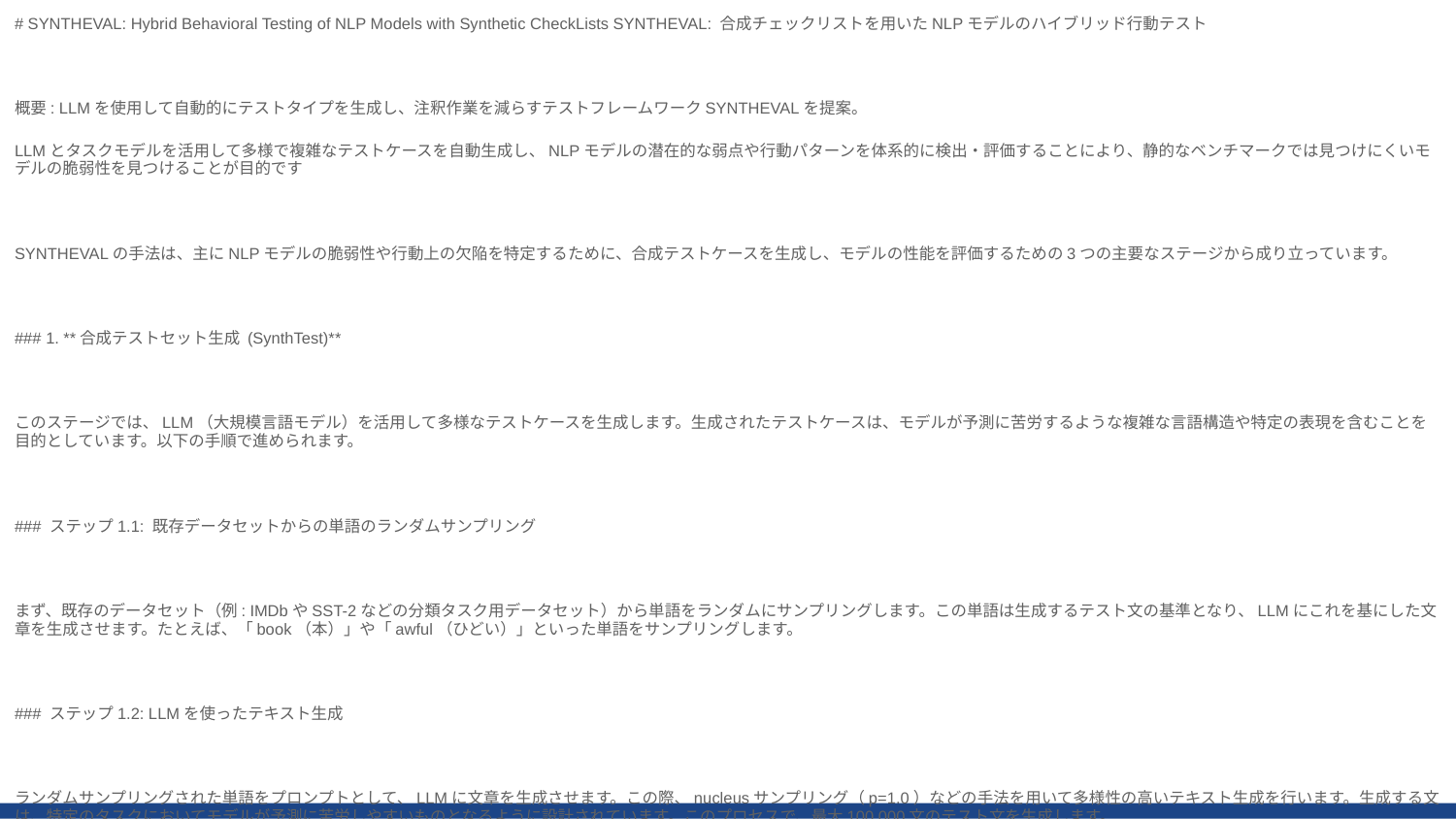

# SYNTHEVAL: Hybrid Behavioral Testing of NLP Models with Synthetic CheckLists SYNTHEVAL: 合成チェックリストを用いたNLPモデルのハイブリッド行動テスト

概要: LLMを使用して自動的にテストタイプを生成し、注釈作業を減らすテストフレームワークSYNTHEVALを提案。
LLMとタスクモデルを活用して多様で複雑なテストケースを自動生成し、NLPモデルの潜在的な弱点や行動パターンを体系的に検出・評価することにより、静的なベンチマークでは見つけにくいモデルの脆弱性を見つけることが目的です

SYNTHEVALの手法は、主にNLPモデルの脆弱性や行動上の欠陥を特定するために、合成テストケースを生成し、モデルの性能を評価するための3つの主要なステージから成り立っています。

### 1. **合成テストセット生成 (SynthTest)**

このステージでは、LLM（大規模言語モデル）を活用して多様なテストケースを生成します。生成されたテストケースは、モデルが予測に苦労するような複雑な言語構造や特定の表現を含むことを目的としています。以下の手順で進められます。

### ステップ1.1: 既存データセットからの単語のランダムサンプリング

まず、既存のデータセット（例: IMDbやSST-2などの分類タスク用データセット）から単語をランダムにサンプリングします。この単語は生成するテスト文の基準となり、LLMにこれを基にした文章を生成させます。たとえば、「book（本）」や「awful（ひどい）」といった単語をサンプリングします。

### ステップ1.2: LLMを使ったテキスト生成

ランダムサンプリングされた単語をプロンプトとして、LLMに文章を生成させます。この際、nucleusサンプリング（p=1.0）などの手法を用いて多様性の高いテキスト生成を行います。生成する文は、特定のタスクにおいてモデルが予測に苦労しやすいものとなるように設計されています。このプロセスで、最大100,000文のテスト文を生成します。

### ステップ1.3: 文の切り出し

生成されたテキストから最初の文だけを取り出し、テストセットを構築します。LLMはしばしば複数文を生成しますが、SYNTHEVALでは評価の焦点を一文に絞るため、文分割モデルを用いて最初の文を選びます。

### 2. **困難なサブセットの識別 (SynthTesthard)**

このステージでは、合成テストセットの中から特にモデルにとって難しいケースを識別し、モデルの行動テストに使う「困難なサブセット」を作成します。具体的には、タスクモデル（評価対象のNLPモデル）とLLMの予測を比較し、差異が大きい例を特定します。

### ステップ2.1: LLMによる参照予測

生成されたテストセットに対して、まずLLMによる予測を行います。たとえば、4-shot LLaMA2 7Bといった強力なモデルを用いて、テスト文の予測を行います。このLLMの予測は参照モデルの結果となり、後の比較に使われます。

### ステップ2.2: タスクモデルの予測と比較

次に、タスクモデル（例: RoBERTaやDistilBERTなどの特定タスクに微調整されたモデル）に同じテスト文を入力し、予測を行います。そして、タスクモデルの予測と参照モデル（LLM）の予測結果を比較します。具体的には、タスクモデルが最も高い確率で予測したラベルと、LLMの予測結果との差を計算し、この差が大きい文を「困難なサブセット（SynthTesthard）」として抽出します。

### ステップ2.3: 10,000件の困難なサブセットの作成

予測の差が大きい文を上位10,000件選び出し、それを「困難なサブセット」として分類します。このサブセットは、モデルが誤った予測をする可能性が高いものや、一般的なベンチマークでは見落とされがちなケースを含みます。

### 3. **行動パターンの正式化と検証 (Behavioral Patterns: Formalize and Verify)**

このステージでは、困難なサブセットに基づいてモデルの失敗パターンを特定し、テンプレート化します。これにより、モデルがどのような言語パターンで失敗するのかを体系的に検証できます。

### ステップ3.1: n-gramの頻度分析

まず、困難なサブセットの中で頻出するn-gram（2つ以上の連続した単語の組み合わせ）を分析します。この分析によって、タスクモデルが理解に苦しむ特定の単語やフレーズを特定します。たとえば、「was blown away（圧倒された）」という表現は頻繁にモデルが誤解するため、問題のあるパターンとして検討されます。

### ステップ3.2: 人間によるエラーパターンの検討

次に、n-gramの分析結果をもとに、特定のエラーパターンを人間の専門家が手動で検討します。これにより、どのような文構造やフレーズがモデルの弱点を露呈しているかを確認します。たとえば、「I thought this {NOUN} was {NEG ADJ}, but I was wrong.（この本はひどいと思ったが、間違っていた）」のようなパターンが失敗の原因として特定される場合があります。

### ステップ3.3: 行動テンプレートの作成

次に、これらの失敗パターンを基にテンプレートを作成します。テンプレートには、文中の特定の部分（例: NOUN、NEG ADJなど）をプレースホルダーとして設定し、複数の文に適用できるようにします。たとえば、テンプレート「I thought this {NOUN} was {NEG ADJ}, but I was wrong.」は、NOUNやNEG ADJの部分を他の単語に置き換えて多数のテストケースを自動生成するために使用されます。

### ステップ3.4: テンプレートの検証

最後に、作成したテンプレートに基づいて生成された文に対して、タスクモデルの精度を評価します。この段階で、モデルがどれだけの文に対して正確な予測を行えるかを測定し、テンプレートに基づくパターンがモデルの失敗を引き起こすかどうかを検証します。たとえば、テンプレート「I thought this {NOUN} was {NEG ADJ}, but I was wrong.」に対するタスクモデルの失敗率が高ければ、これはモデルの弱点を示していると判断されます。